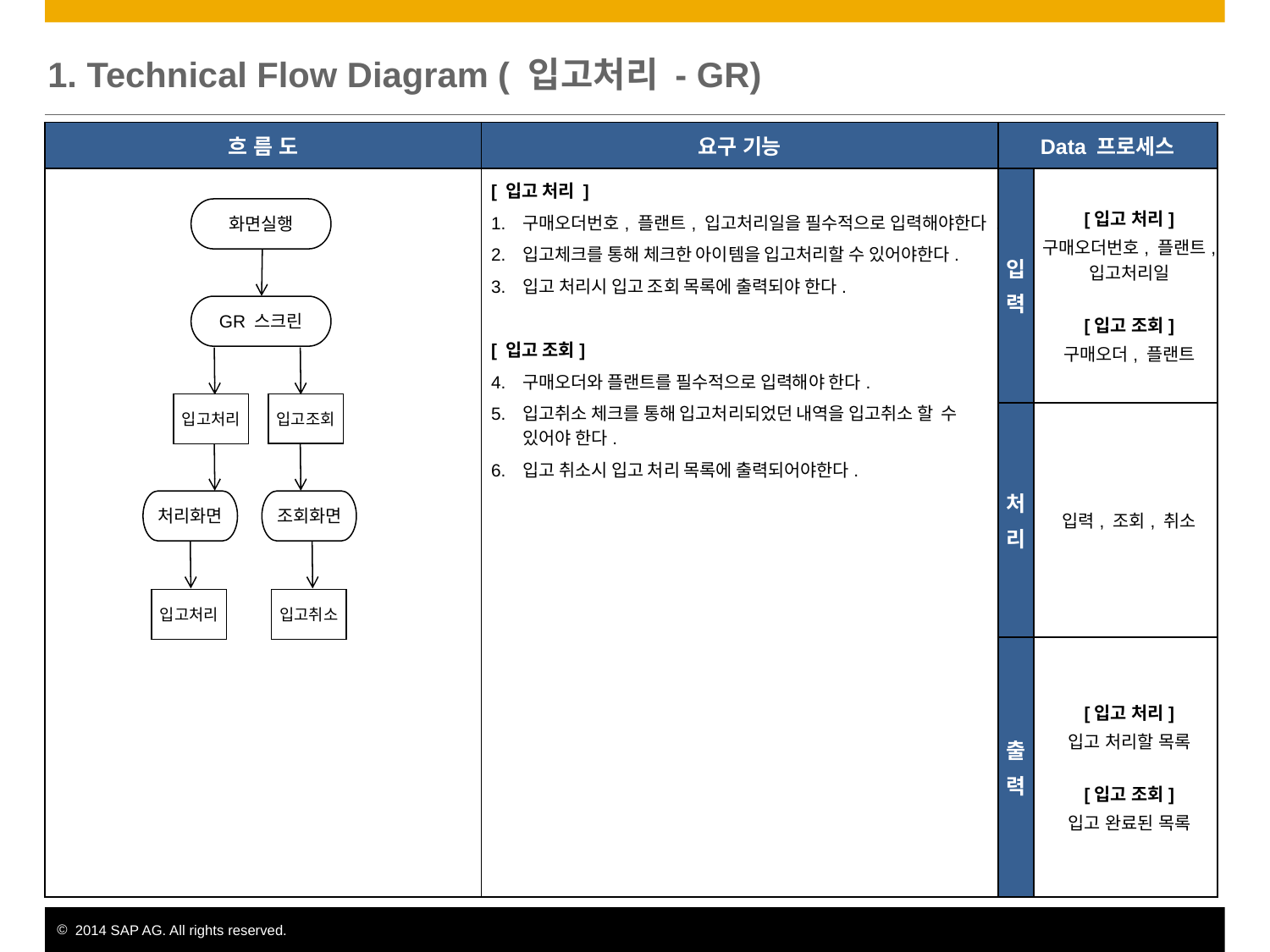

# 1. Technical Flow Diagram ( 입고처리 - GR)
| 흐 름 도 | 요구 기능 | Data 프로세스 |  |
| --- | --- | --- | --- |
|  | [ 입고 처리 ] 구매오더번호, 플랜트, 입고처리일을 필수적으로 입력해야한다 . 입고체크를 통해 체크한 아이템을 입고처리할 수 있어야한다. 입고 처리시 입고 조회 목록에 출력되야 한다. [ 입고 조회] 구매오더와 플랜트를 필수적으로 입력해야 한다. 입고취소 체크를 통해 입고처리되었던 내역을 입고취소 할  수 있어야 한다. 입고 취소시 입고 처리 목록에 출력되어야한다. | 입 력 | [입고 처리] 구매오더번호, 플랜트, 입고처리일 [입고 조회] 구매오더, 플랜트 |
|  |  | 처 리 | 입력, 조회, 취소 |
|  |  | 출 력 | [입고 처리] 입고 처리할 목록 [입고 조회] 입고 완료된 목록 |
화면실행
GR 스크린
입고조회
입고처리
처리화면
조회화면
입고취소
입고처리